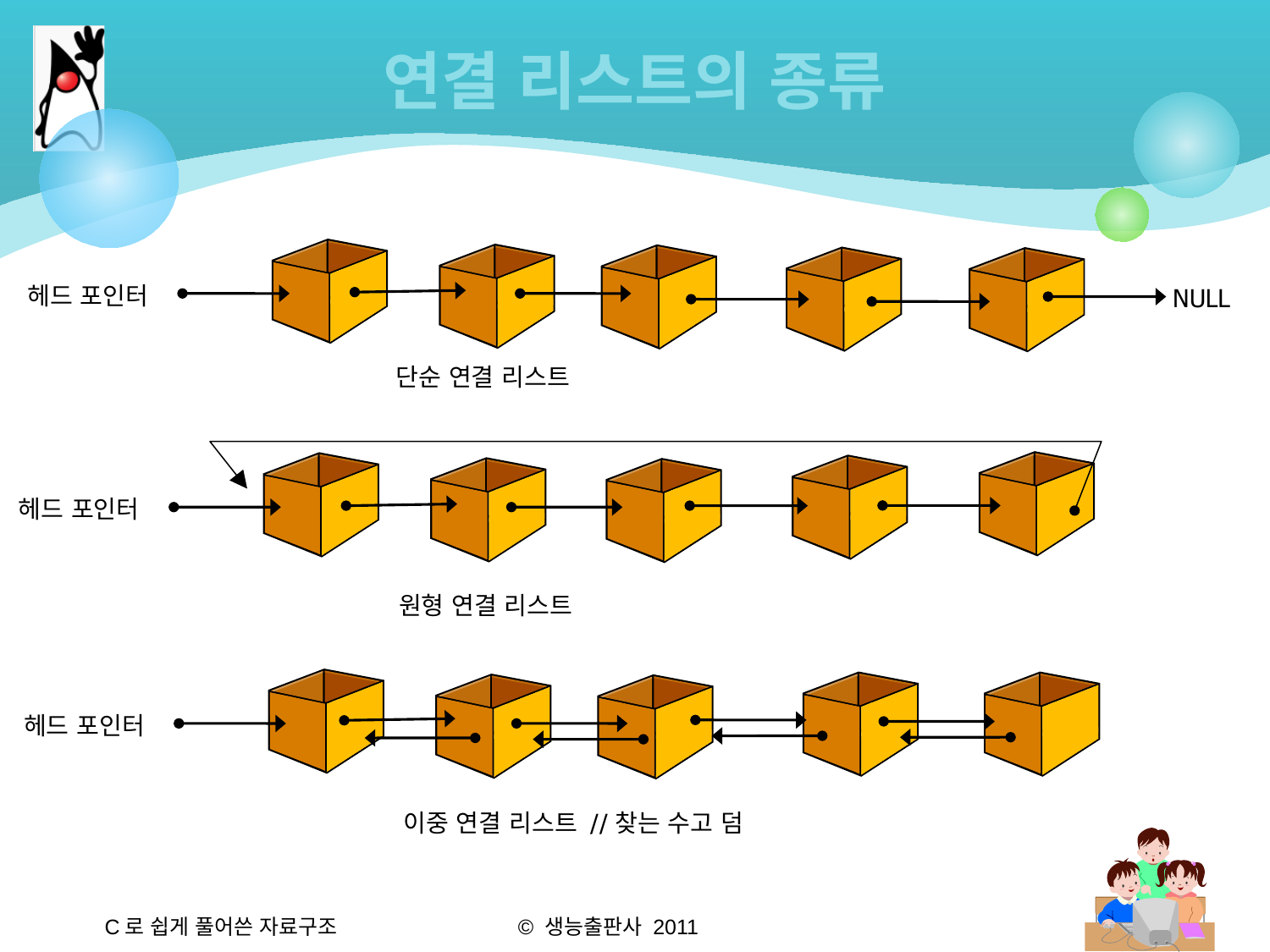

# 연결 리스트의 종류

헤드 포인터
NULL

단순 연결 리스트

헤드 포인터

원형 연결 리스트

헤드 포인터

이중 연결 리스트 //찾는 수고 덤